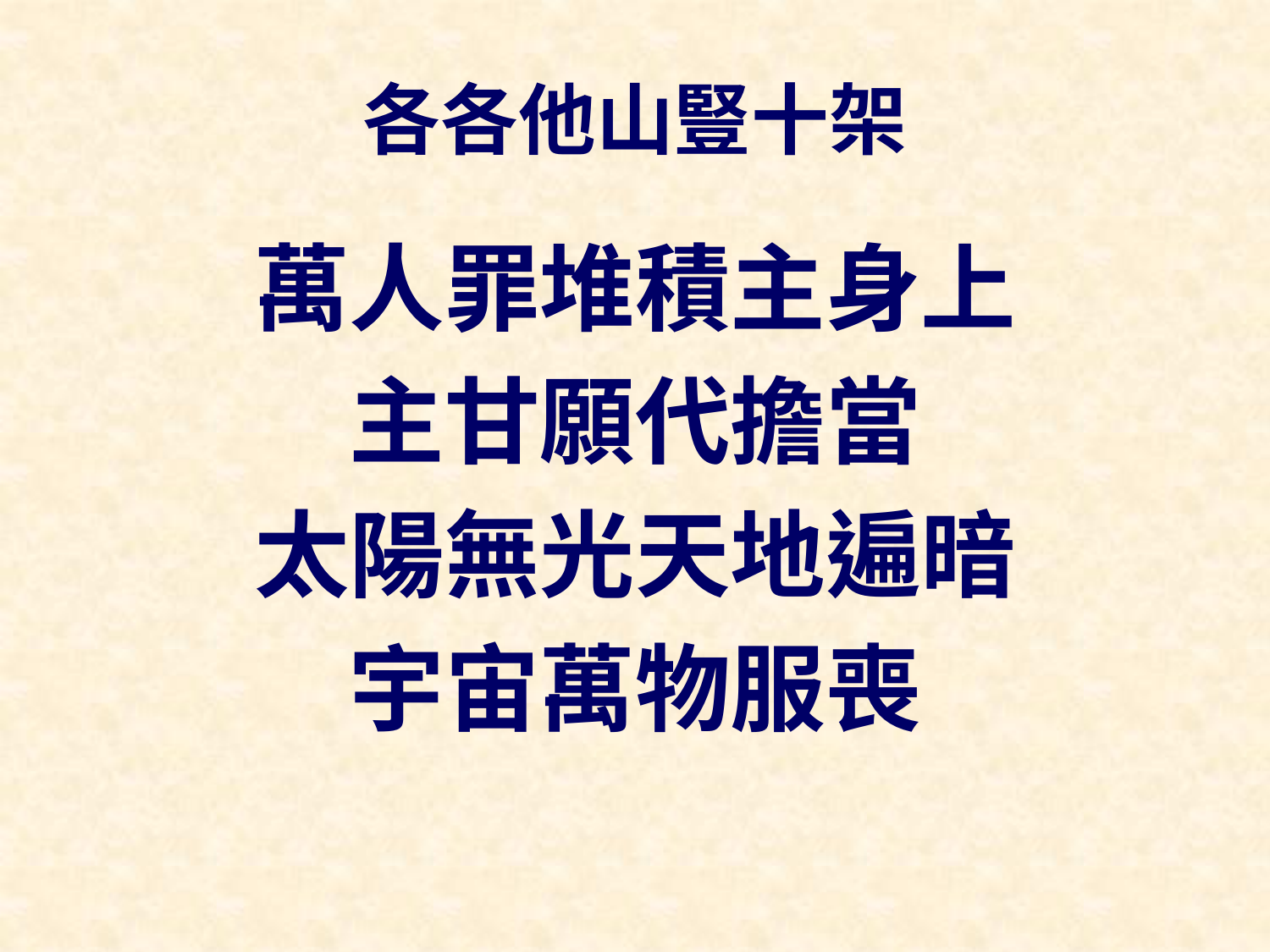

# 各各他山豎十架
萬人罪堆積主身上
主甘願代擔當
太陽無光天地遍暗
宇宙萬物服喪